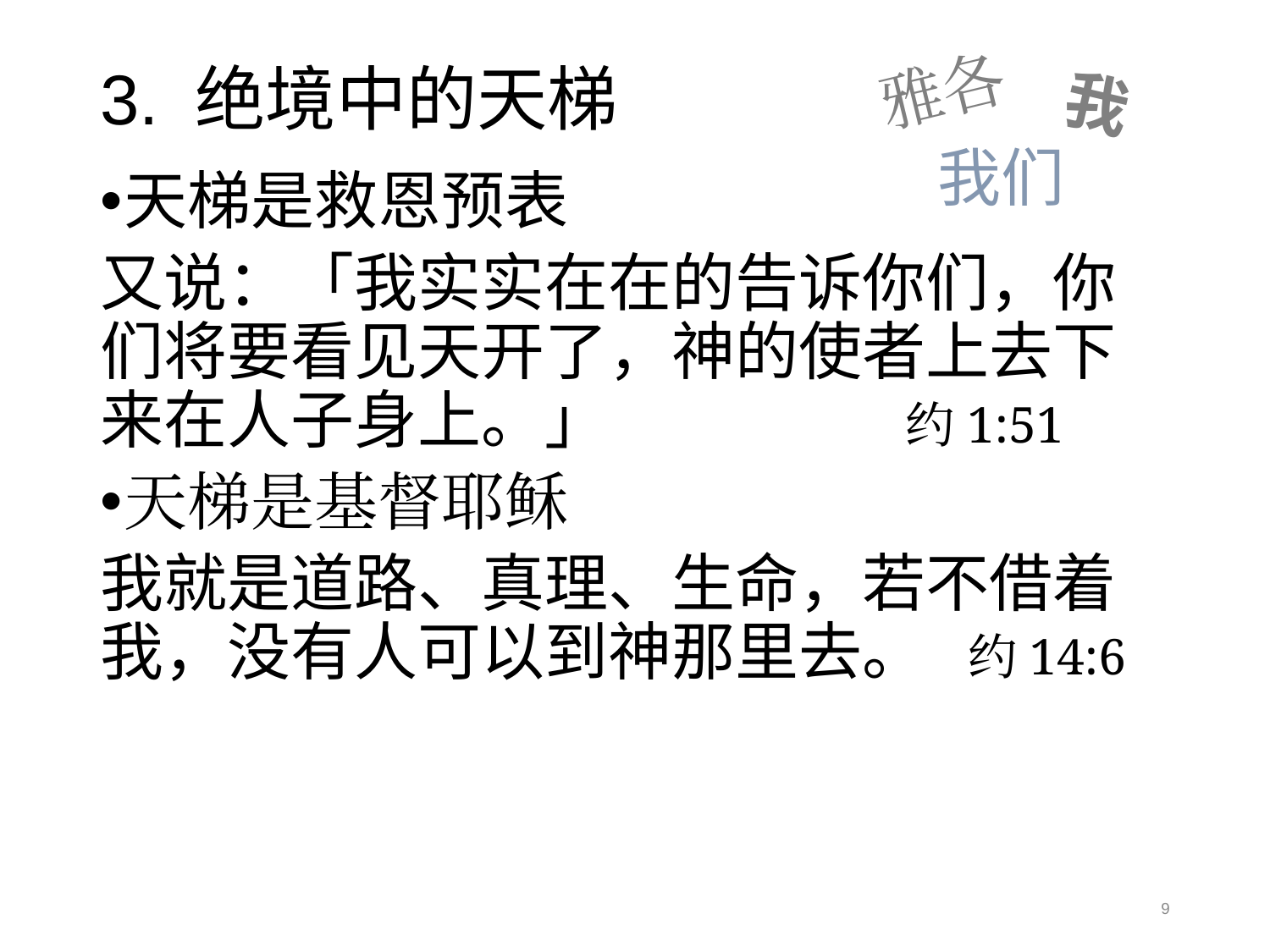

雅各
我
我们
# 3. 绝境中的天梯
天梯是救恩预表
又说：「我实实在在的告诉你们，你们将要看见天开了，神的使者上去下来在人子身上。」                     约1:51
天梯是基督耶稣
我就是道路、真理、生命，若不借着我，没有人可以到神那里去。   约14:6
9